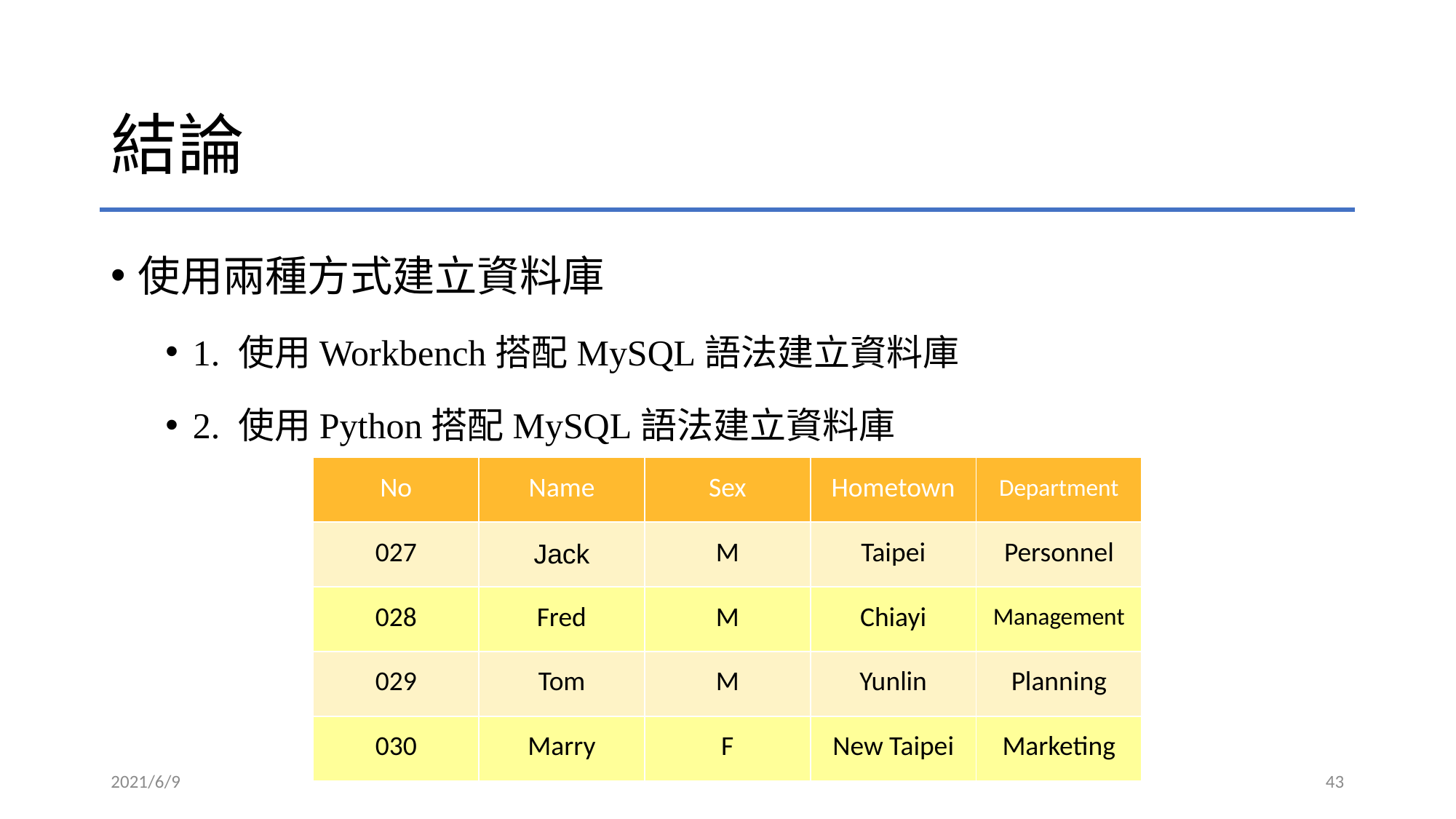

# 結論
使用兩種方式建立資料庫
1. 使用Workbench搭配MySQL語法建立資料庫
2. 使用Python搭配MySQL語法建立資料庫

| No | Name | Sex | Hometown | Department |
| --- | --- | --- | --- | --- |
| 027 | Jack | M | Taipei | Personnel |
| 028 | Fred | M | Chiayi | Management |
| 029 | Tom | M | Yunlin | Planning |
| 030 | Marry | F | New Taipei | Marketing |
2021/6/9
43